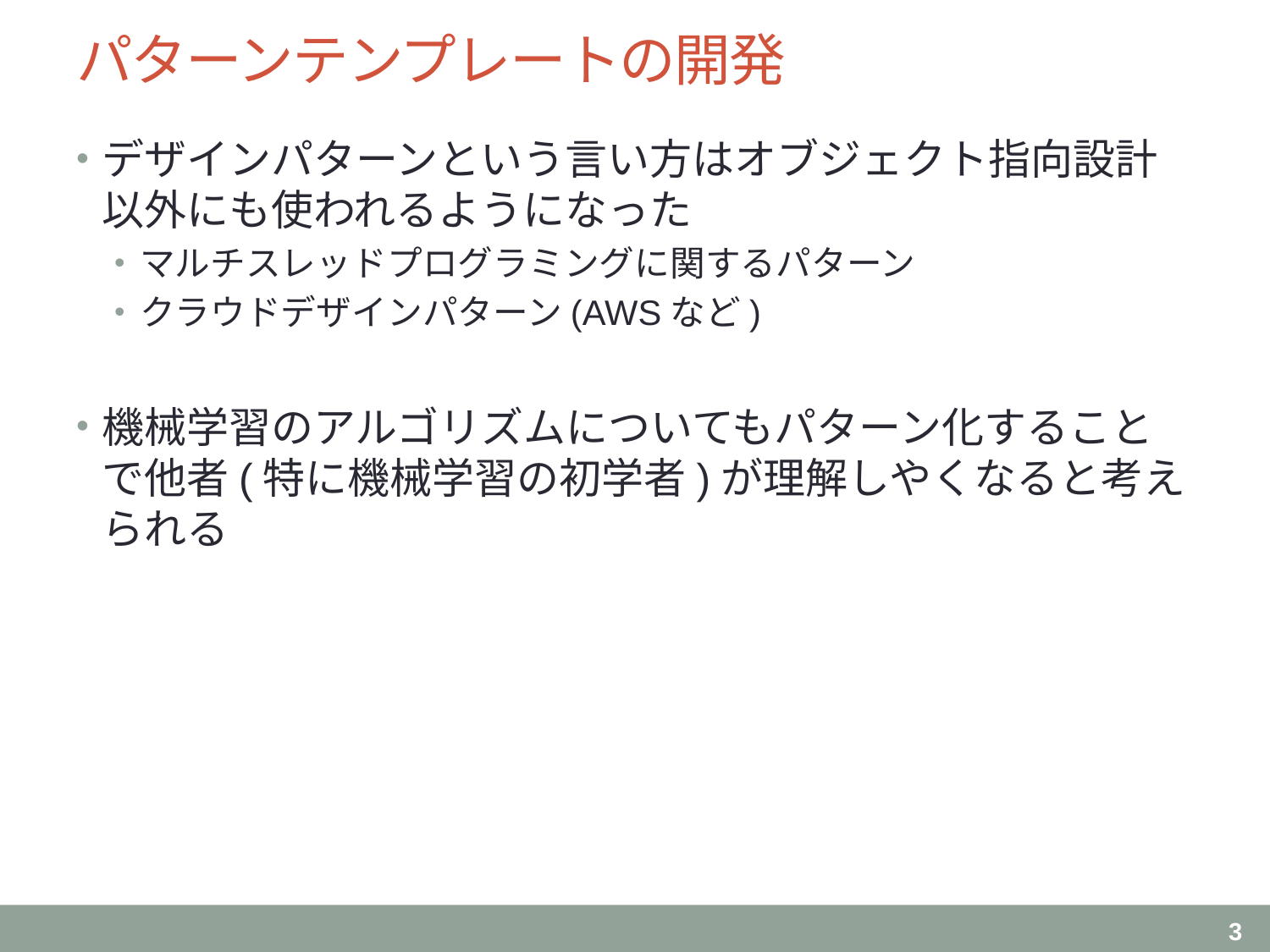

# パターンテンプレートの開発
デザインパターンという言い方はオブジェクト指向設計以外にも使われるようになった
マルチスレッドプログラミングに関するパターン
クラウドデザインパターン(AWSなど)

機械学習のアルゴリズムについてもパターン化することで他者(特に機械学習の初学者)が理解しやくなると考えられる

3